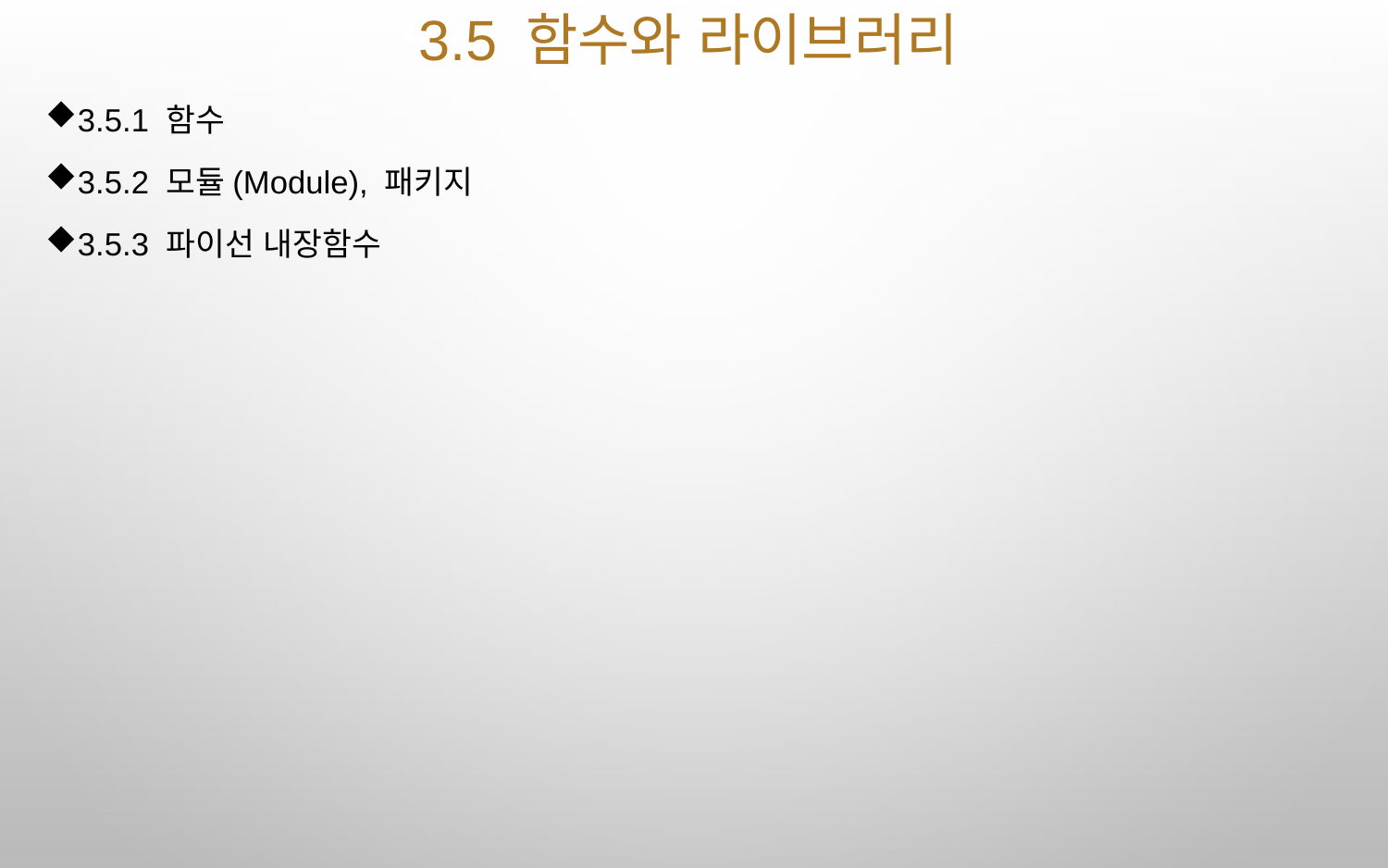

# 3.5 함수와 라이브러리
3.5.1 함수
3.5.2 모듈(Module), 패키지
3.5.3 파이선 내장함수